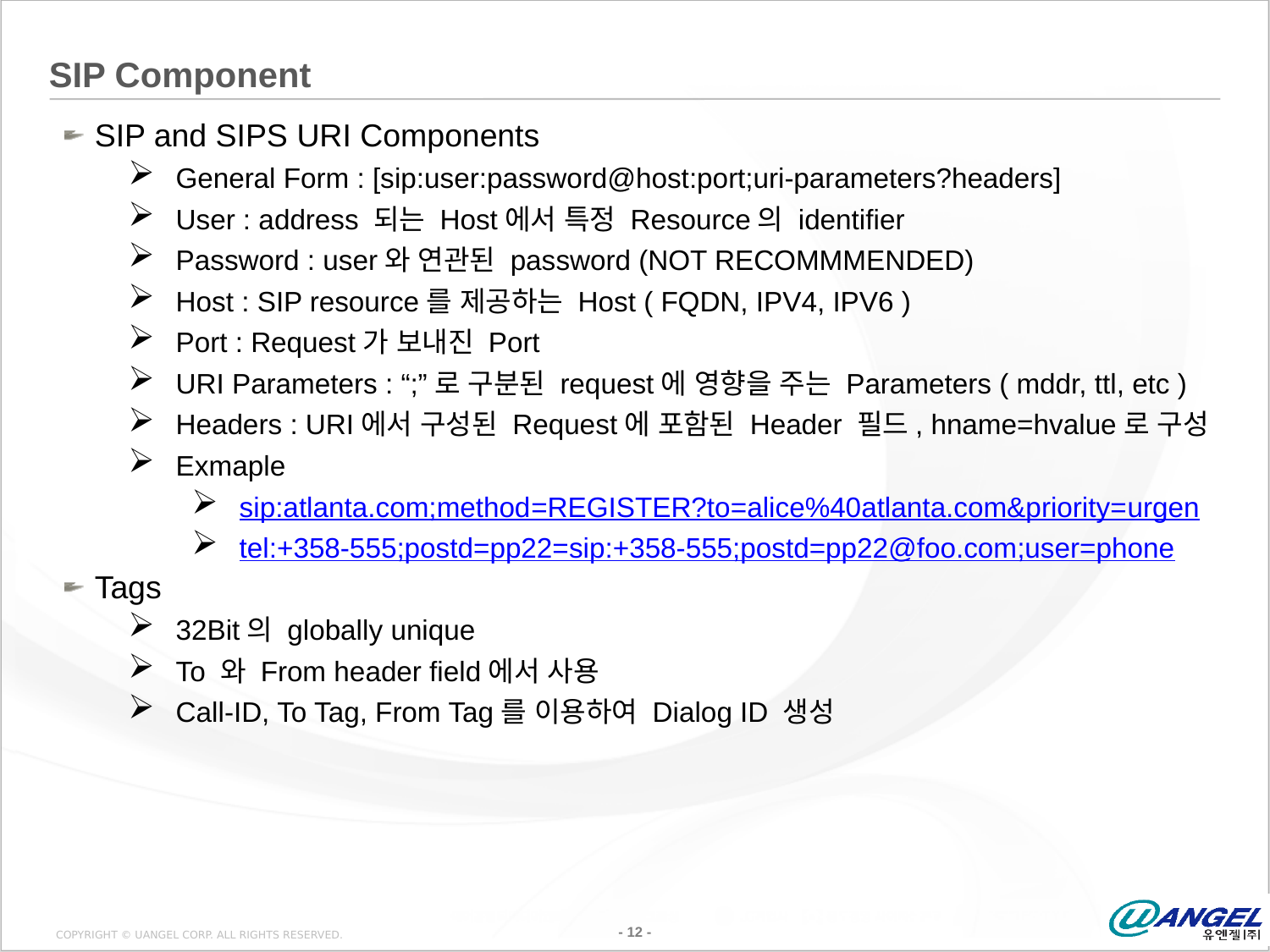

# SIP Component
SIP and SIPS URI Components
General Form : [sip:user:password@host:port;uri-parameters?headers]
User : address 되는 Host에서 특정 Resource의 identifier
Password : user와 연관된 password (NOT RECOMMMENDED)
Host : SIP resource를 제공하는 Host ( FQDN, IPV4, IPV6 )
Port : Request가 보내진 Port
URI Parameters : “;”로 구분된 request에 영향을 주는 Parameters ( mddr, ttl, etc )
Headers : URI에서 구성된 Request에 포함된 Header 필드, hname=hvalue로 구성
Exmaple
sip:atlanta.com;method=REGISTER?to=alice%40atlanta.com&priority=urgen
tel:+358-555;postd=pp22=sip:+358-555;postd=pp22@foo.com;user=phone
Tags
32Bit의 globally unique
To 와 From header field에서 사용
Call-ID, To Tag, From Tag를 이용하여 Dialog ID 생성